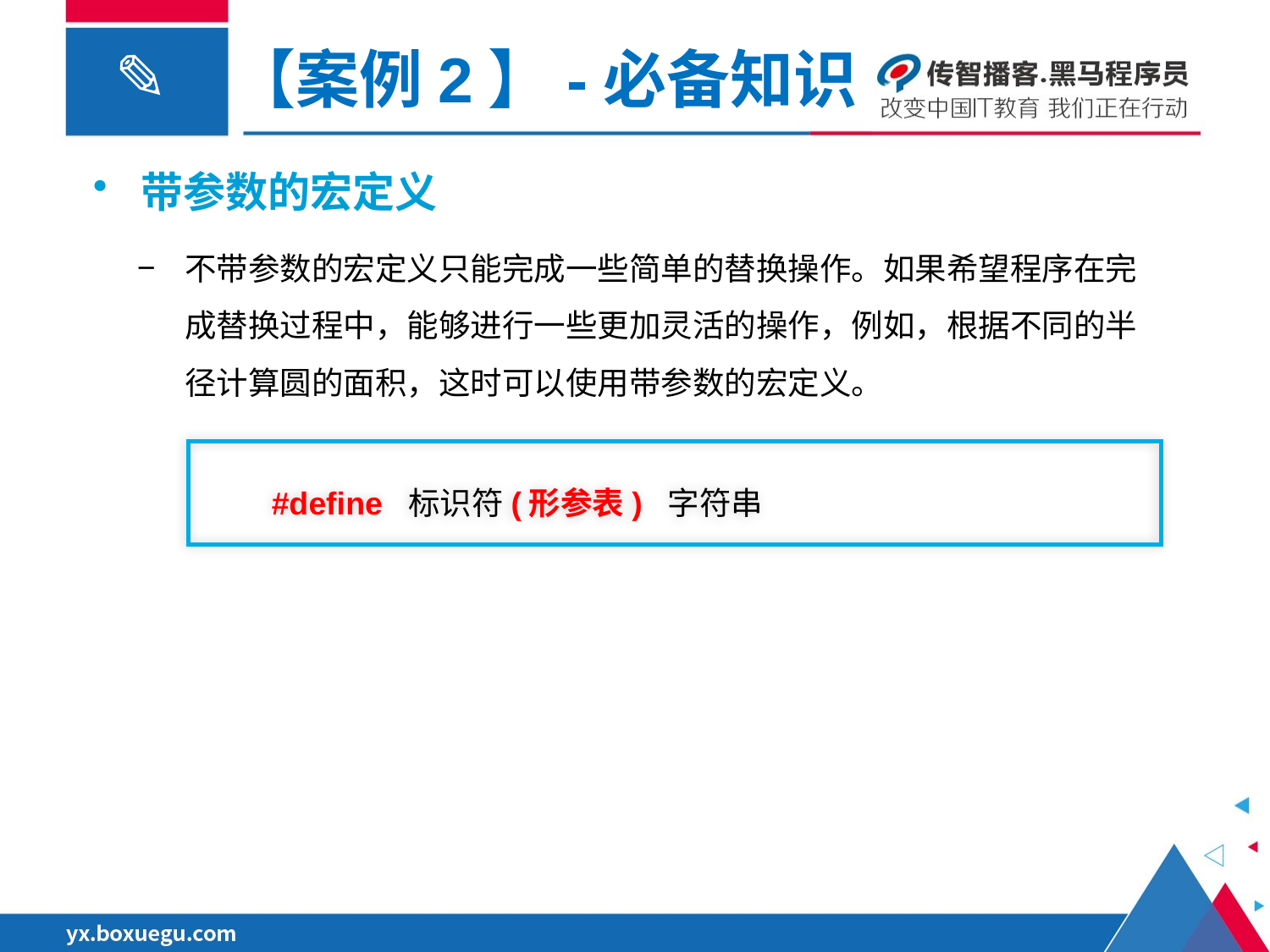

【案例2】-必备知识
带参数的宏定义
不带参数的宏定义只能完成一些简单的替换操作。如果希望程序在完成替换过程中，能够进行一些更加灵活的操作，例如，根据不同的半径计算圆的面积，这时可以使用带参数的宏定义。

        #define  标识符(形参表)  字符串